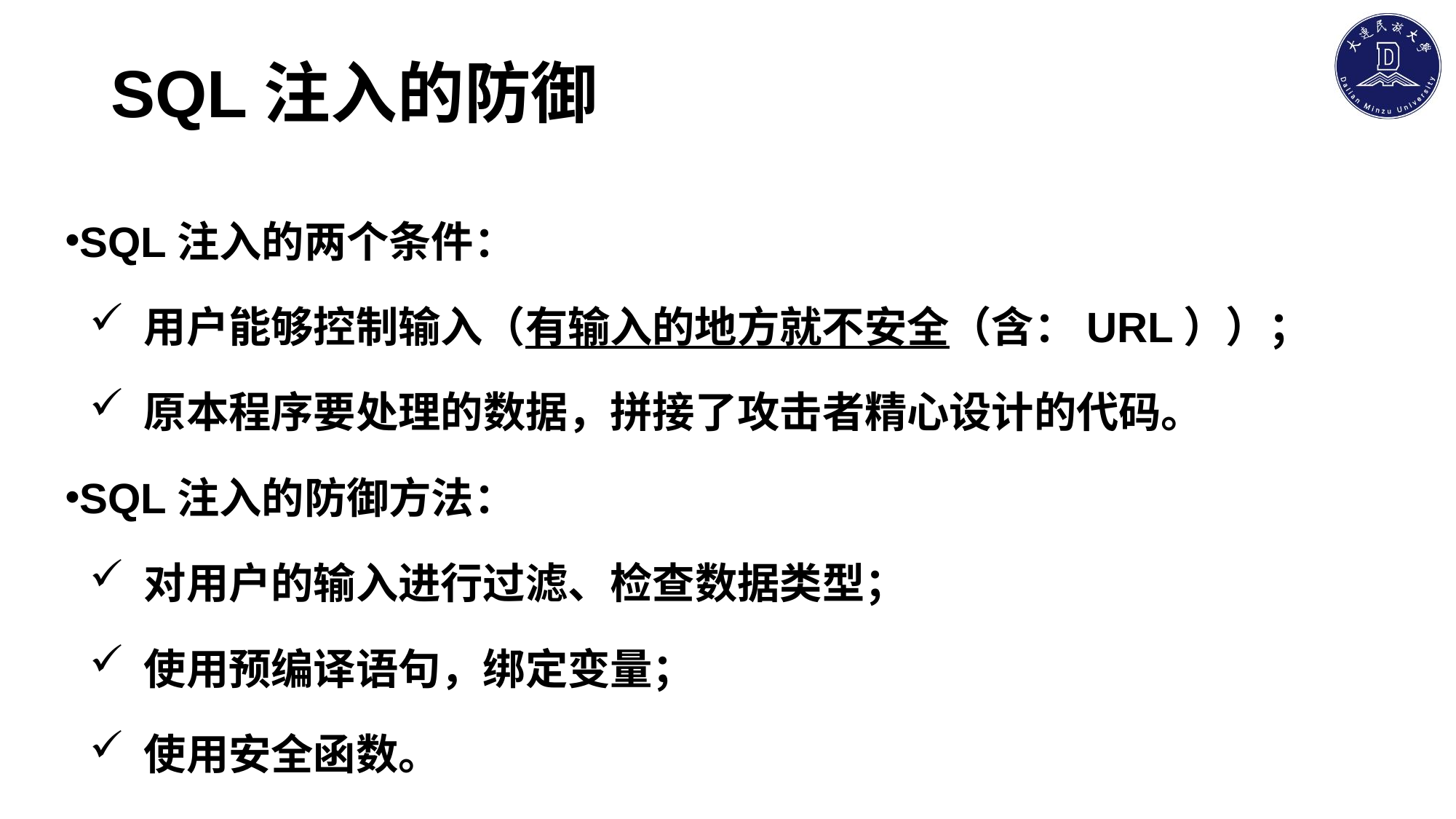

# SQL注入的防御
SQL注入的两个条件：
用户能够控制输入（有输入的地方就不安全（含：URL））；
原本程序要处理的数据，拼接了攻击者精心设计的代码。
SQL注入的防御方法：
对用户的输入进行过滤、检查数据类型；
使用预编译语句，绑定变量；
使用安全函数。